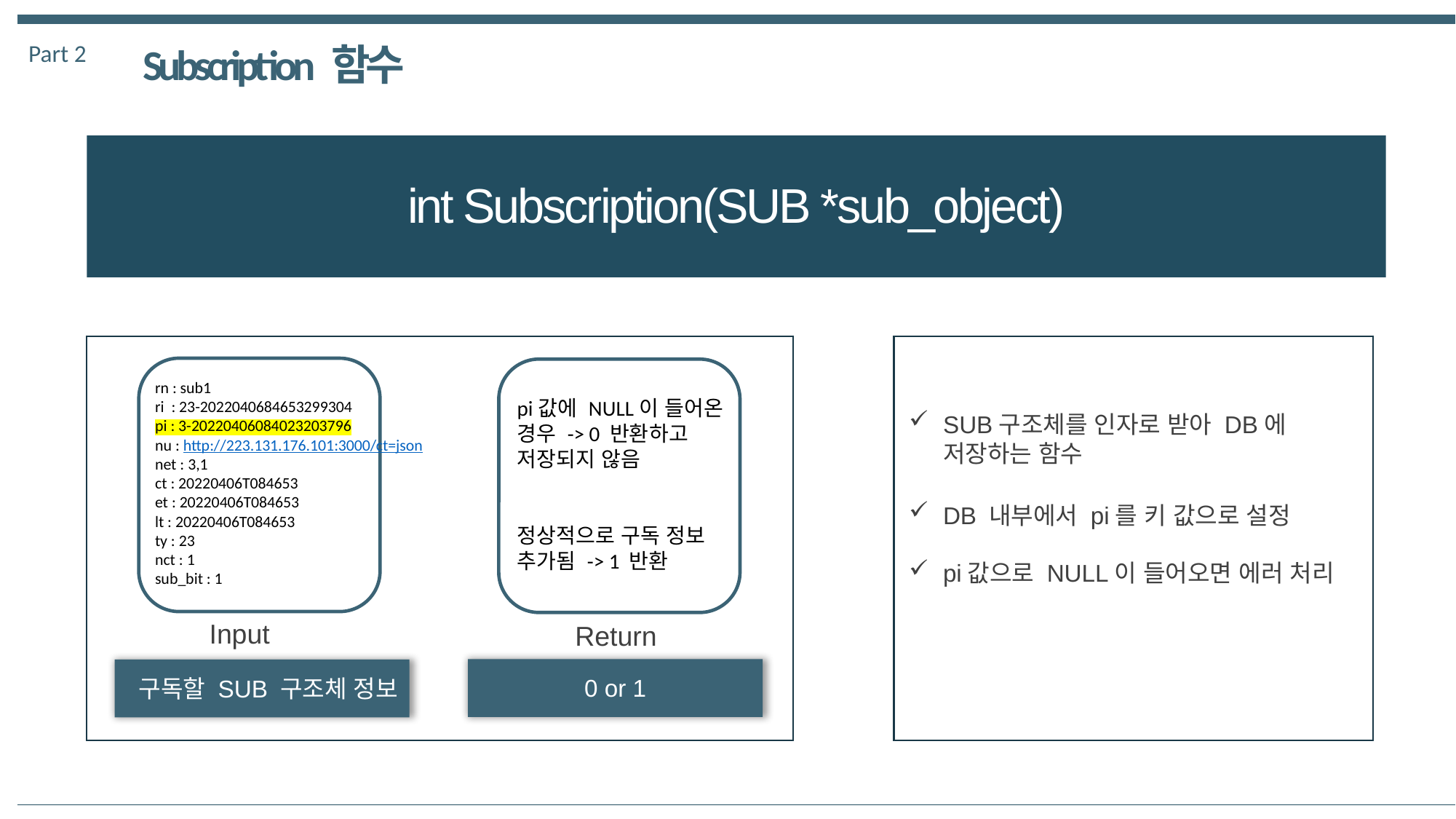

Part 2
Subscription 함수

int Subscription(SUB *sub_object)

rn : sub1
ri  : 23-2022040684653299304
pi : 3-20220406084023203796
nu : http://223.131.176.101:3000/ct=json
net : 3,1
ct : 20220406T084653
et : 20220406T084653
lt : 20220406T084653
ty : 23
nct : 1
sub_bit : 1
pi값에 NULL이 들어온 경우 -> 0 반환하고 저장되지 않음
정상적으로 구독 정보 추가됨 -> 1 반환
SUB구조체를 인자로 받아 DB에 저장하는 함수

DB 내부에서 pi를 키 값으로 설정

pi값으로 NULL이 들어오면 에러 처리
Input
Return

0 or 1
구독할 SUB 구조체 정보